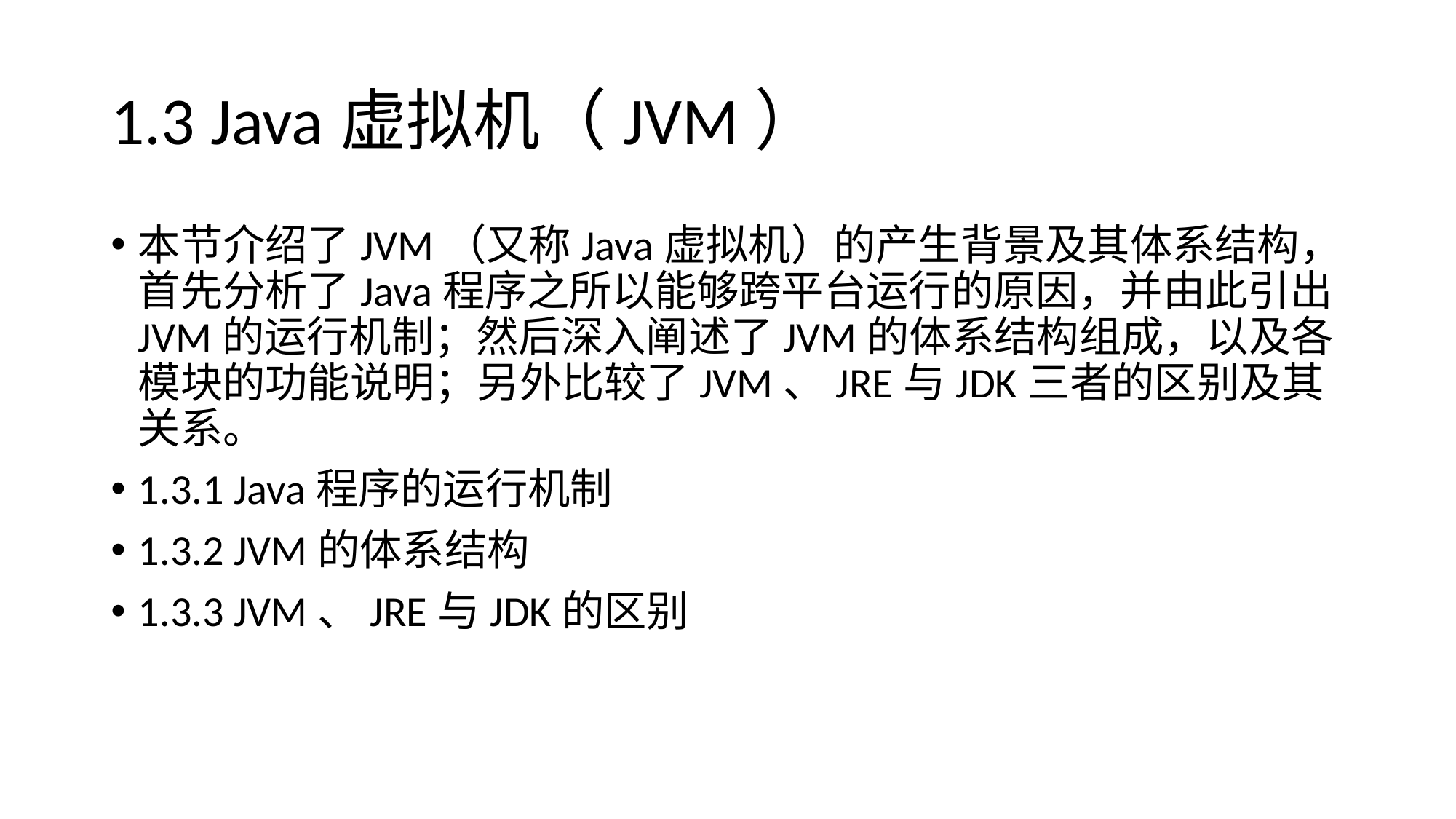

# 1.3 Java虚拟机（JVM）
本节介绍了JVM（又称Java虚拟机）的产生背景及其体系结构，首先分析了Java程序之所以能够跨平台运行的原因，并由此引出JVM的运行机制；然后深入阐述了JVM的体系结构组成，以及各模块的功能说明；另外比较了JVM、JRE与JDK三者的区别及其关系。
1.3.1 Java程序的运行机制
1.3.2 JVM的体系结构
1.3.3 JVM、JRE与JDK的区别